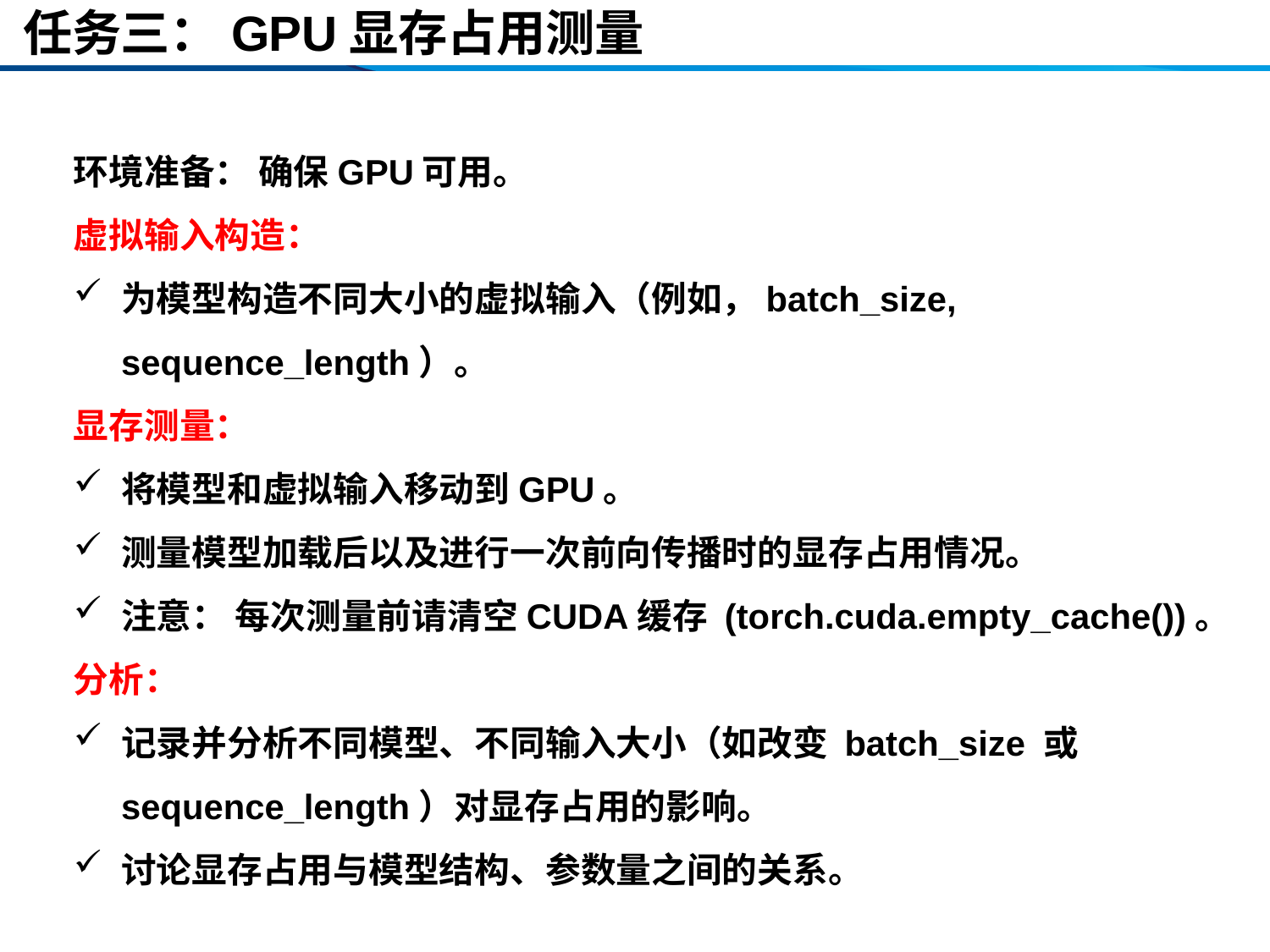

# 任务三：GPU显存占用测量
环境准备： 确保GPU可用。
虚拟输入构造：
为模型构造不同大小的虚拟输入（例如，batch_size, sequence_length）。
显存测量：
将模型和虚拟输入移动到GPU。
测量模型加载后以及进行一次前向传播时的显存占用情况。
注意： 每次测量前请清空CUDA缓存 (torch.cuda.empty_cache())。
分析：
记录并分析不同模型、不同输入大小（如改变 batch_size 或 sequence_length）对显存占用的影响。
讨论显存占用与模型结构、参数量之间的关系。